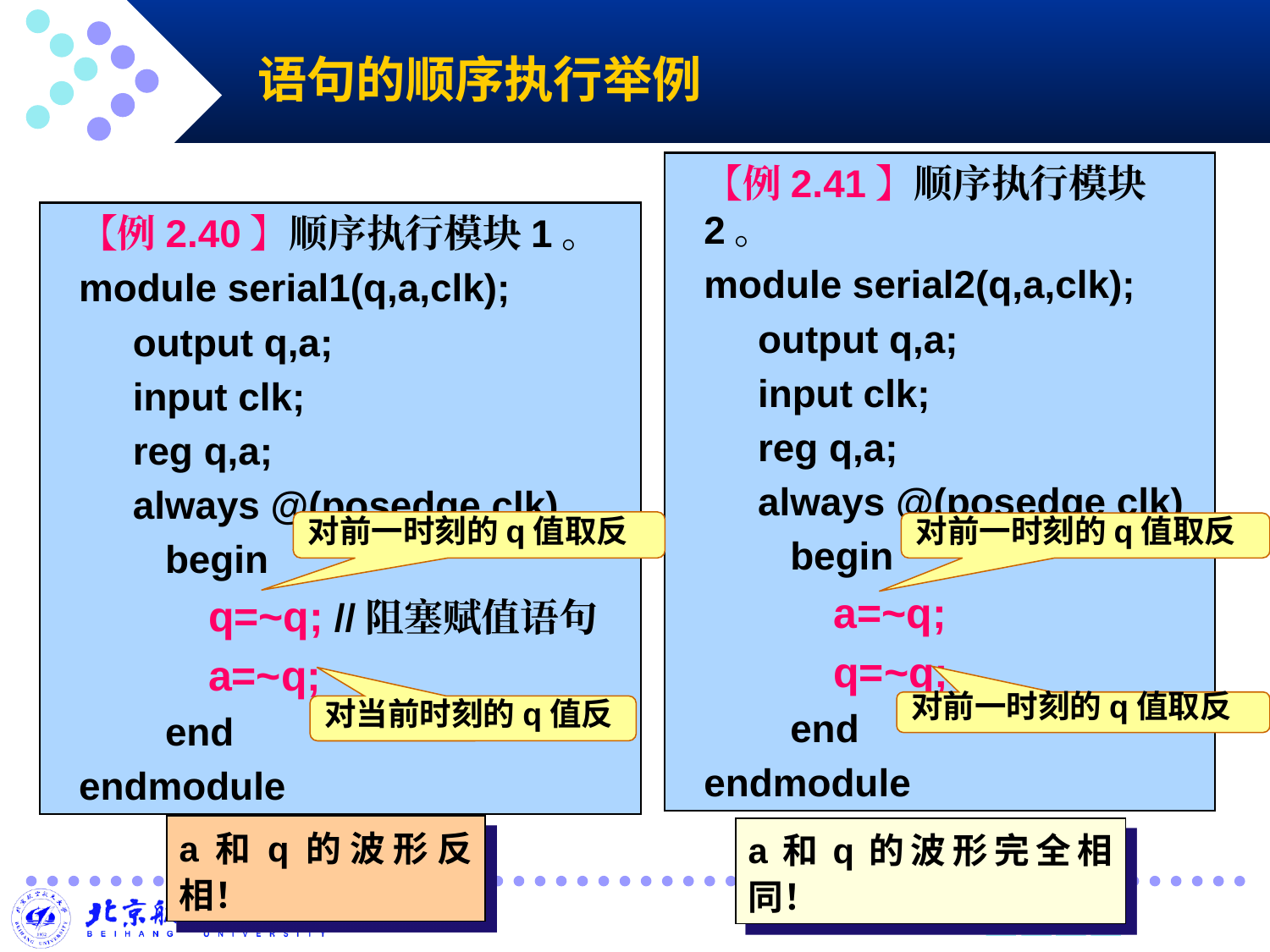

# 语句的顺序执行举例
【例2.41】顺序执行模块2。
module serial2(q,a,clk);
     output q,a;
     input clk;
     reg q,a;
     always @(posedge clk)
        begin
            a=~q;
            q=~q;
        end
endmodule
【例2.40】顺序执行模块1。
module serial1(q,a,clk);
     output q,a;
     input clk;
     reg q,a;
     always @(posedge clk)
        begin
            q=~q; //阻塞赋值语句
            a=~q;
        end
endmodule
对前一时刻的q值取反
对前一时刻的q值取反
对前一时刻的q值取反
对当前时刻的q值反
a和q的波形反相！
a和q的波形完全相同！
102